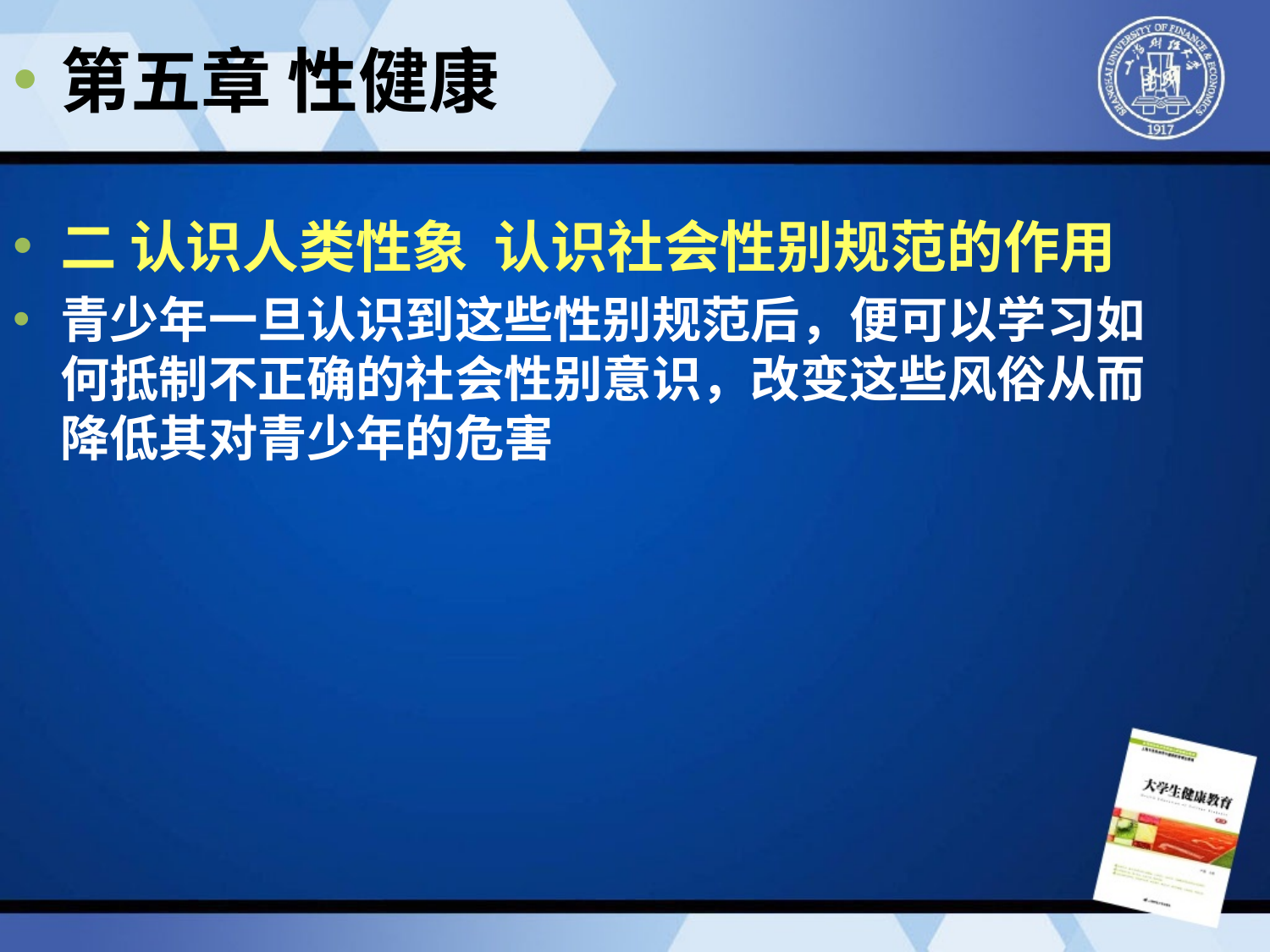

第五章 性健康

二 认识人类性象  认识社会性别规范的作用
青少年一旦认识到这些性别规范后，便可以学习如何抵制不正确的社会性别意识，改变这些风俗从而降低其对青少年的危害